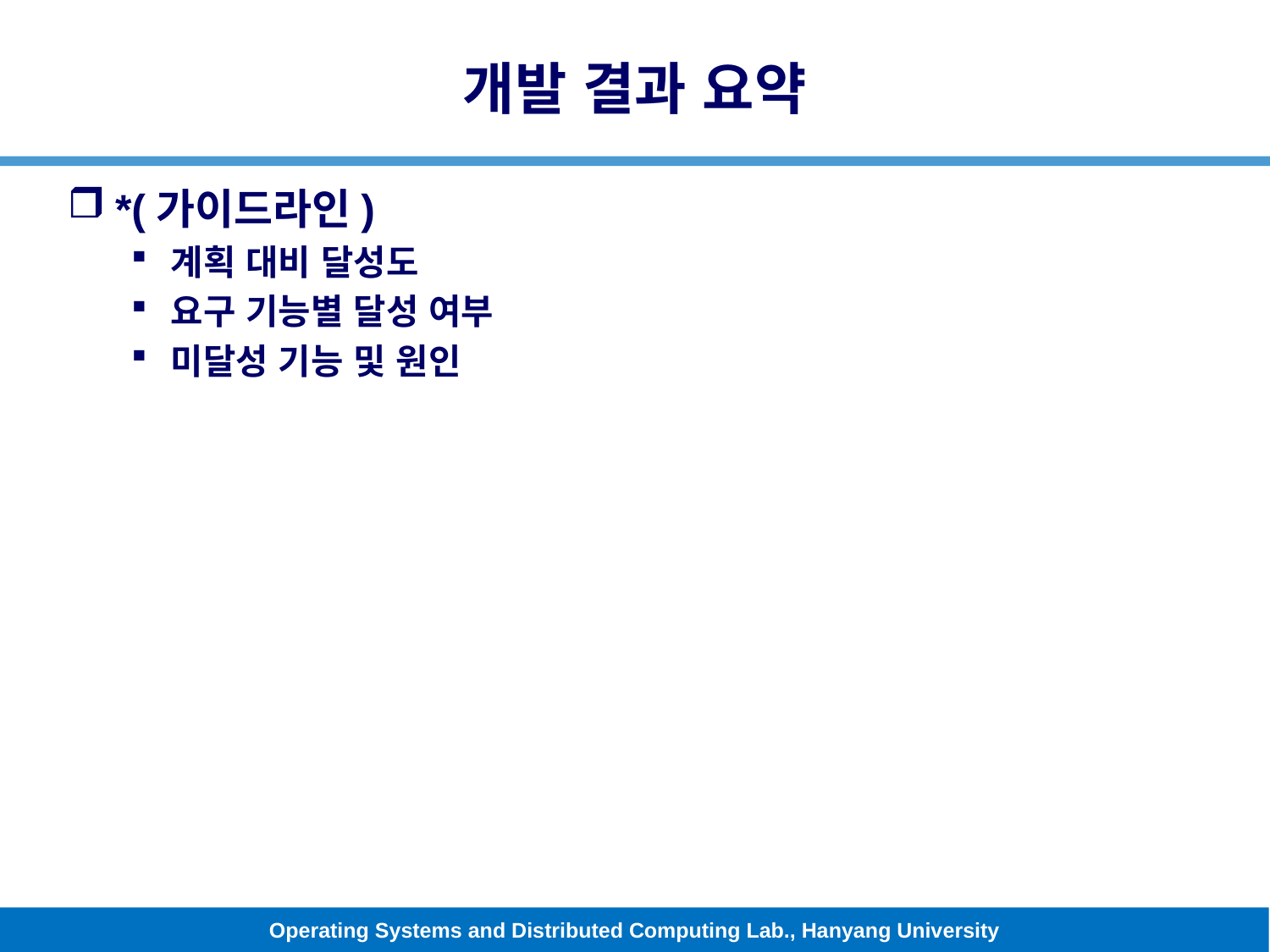

# 개발 결과 요약
*(가이드라인)
계획 대비 달성도
요구 기능별 달성 여부
미달성 기능 및 원인